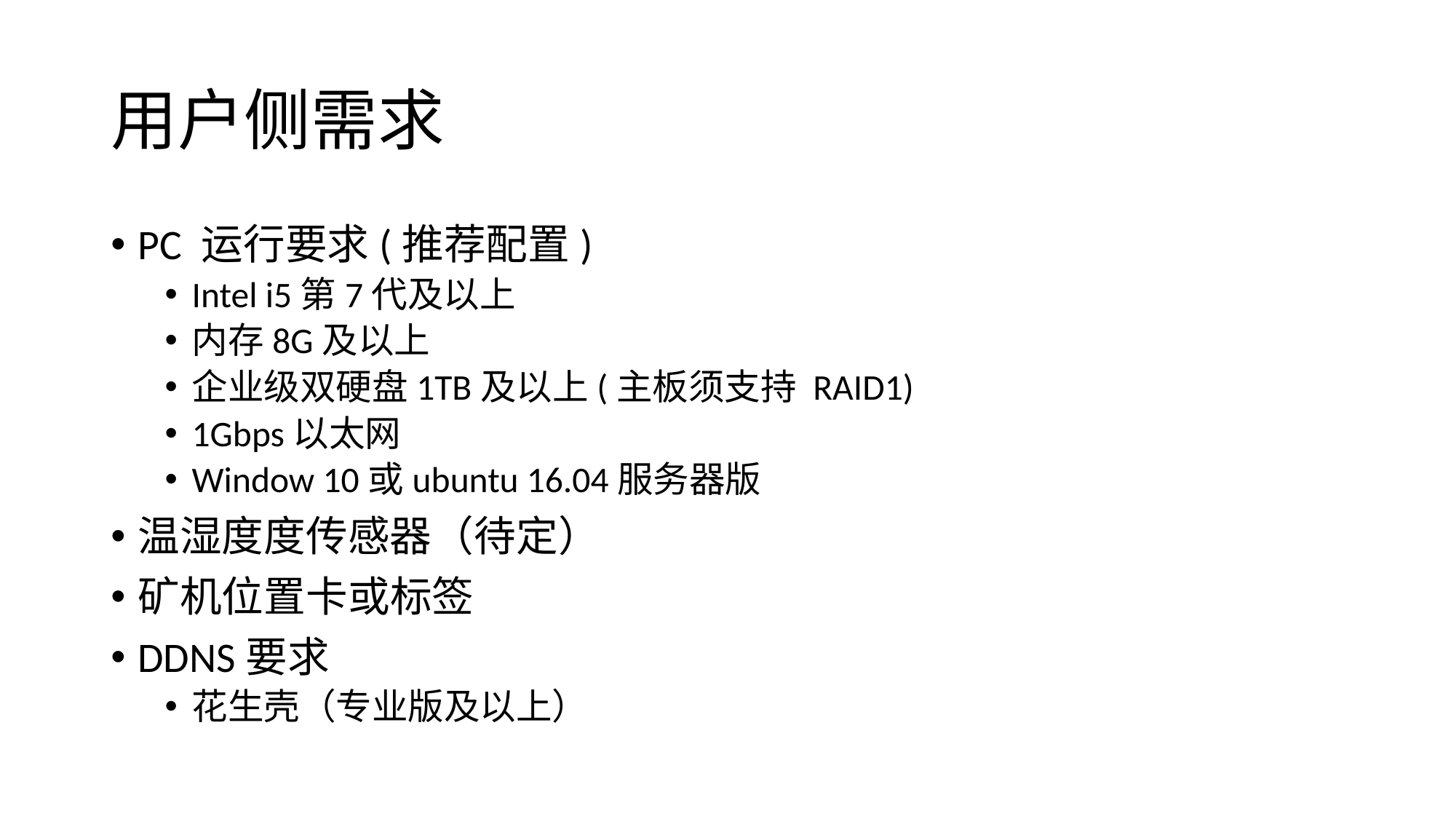

# 用户侧需求
PC 运行要求(推荐配置)
Intel i5第7代及以上
内存8G及以上
企业级双硬盘1TB及以上(主板须支持 RAID1)
1Gbps以太网
Window 10或ubuntu 16.04服务器版
温湿度度传感器（待定）
矿机位置卡或标签
DDNS要求
花生壳（专业版及以上）